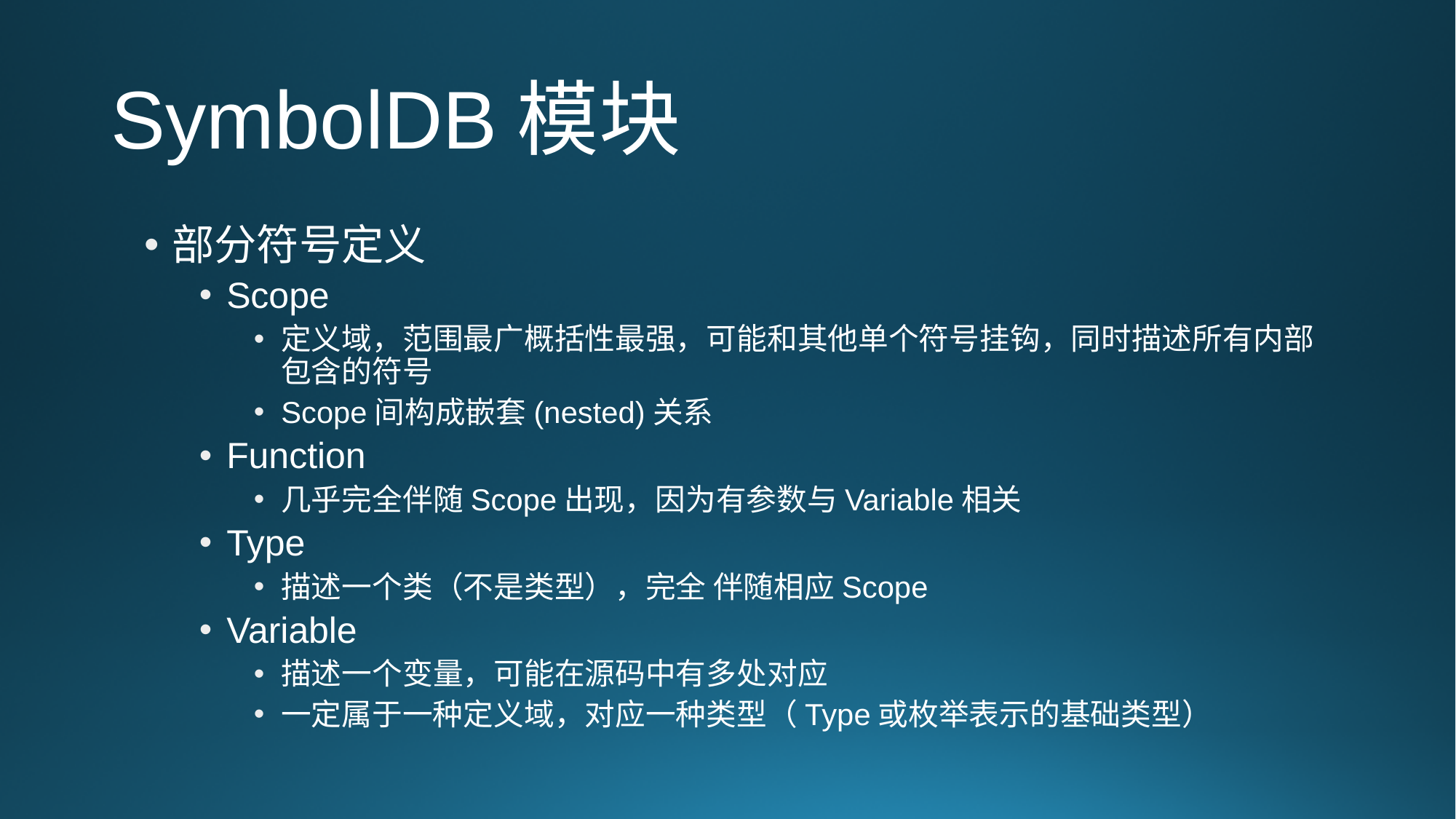

# SymbolDB模块
部分符号定义
Scope
定义域，范围最广概括性最强，可能和其他单个符号挂钩，同时描述所有内部包含的符号
Scope间构成嵌套(nested)关系
Function
几乎完全伴随Scope出现，因为有参数与Variable相关
Type
描述一个类（不是类型），完全 伴随相应Scope
Variable
描述一个变量，可能在源码中有多处对应
一定属于一种定义域，对应一种类型（Type或枚举表示的基础类型）